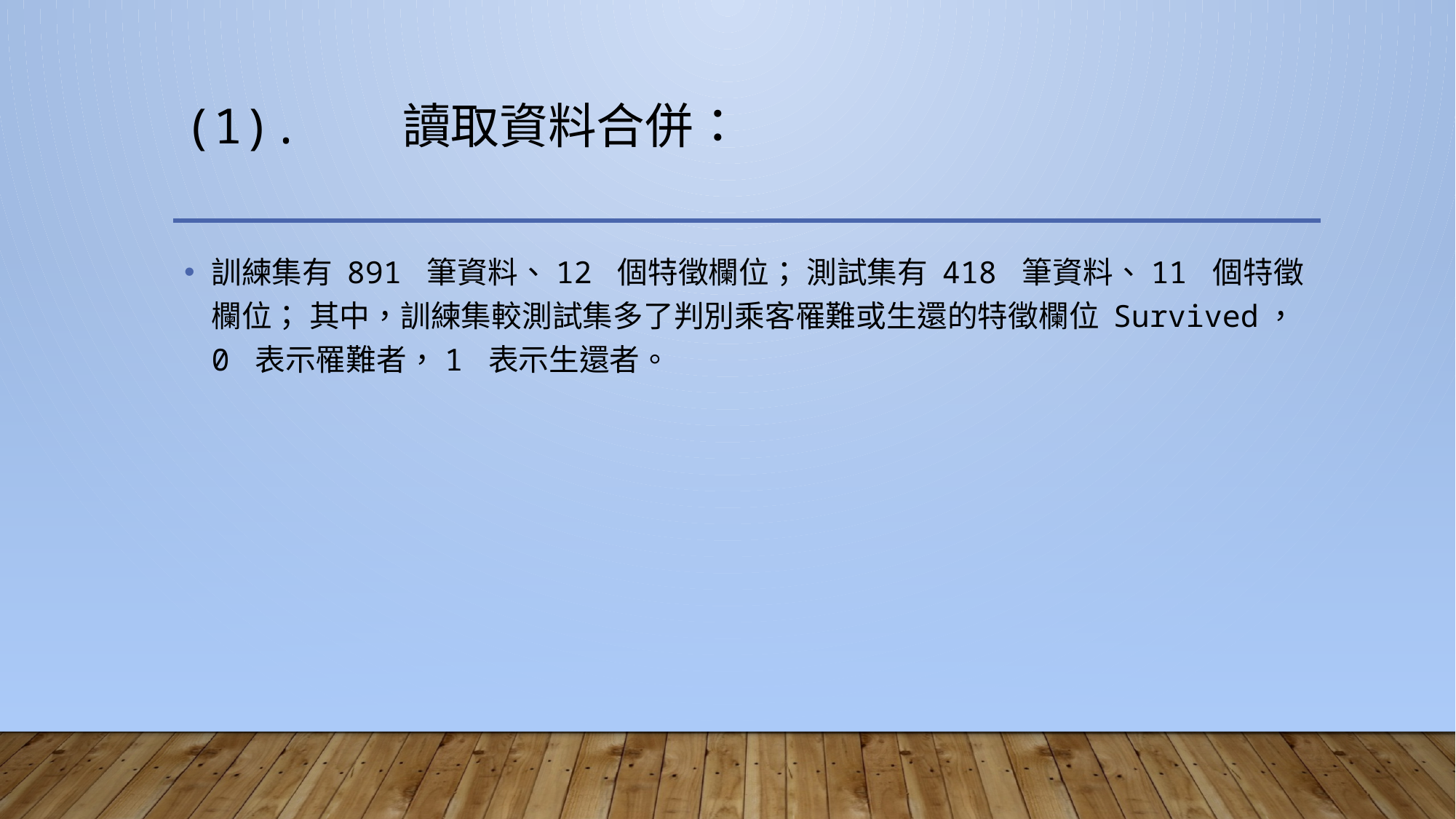

# (1).	讀取資料合併：
訓練集有 891 筆資料、12 個特徵欄位； 測試集有 418 筆資料、11 個特徵欄位； 其中，訓練集較測試集多了判別乘客罹難或生還的特徵欄位 Survived，0 表示罹難者，1 表示生還者。